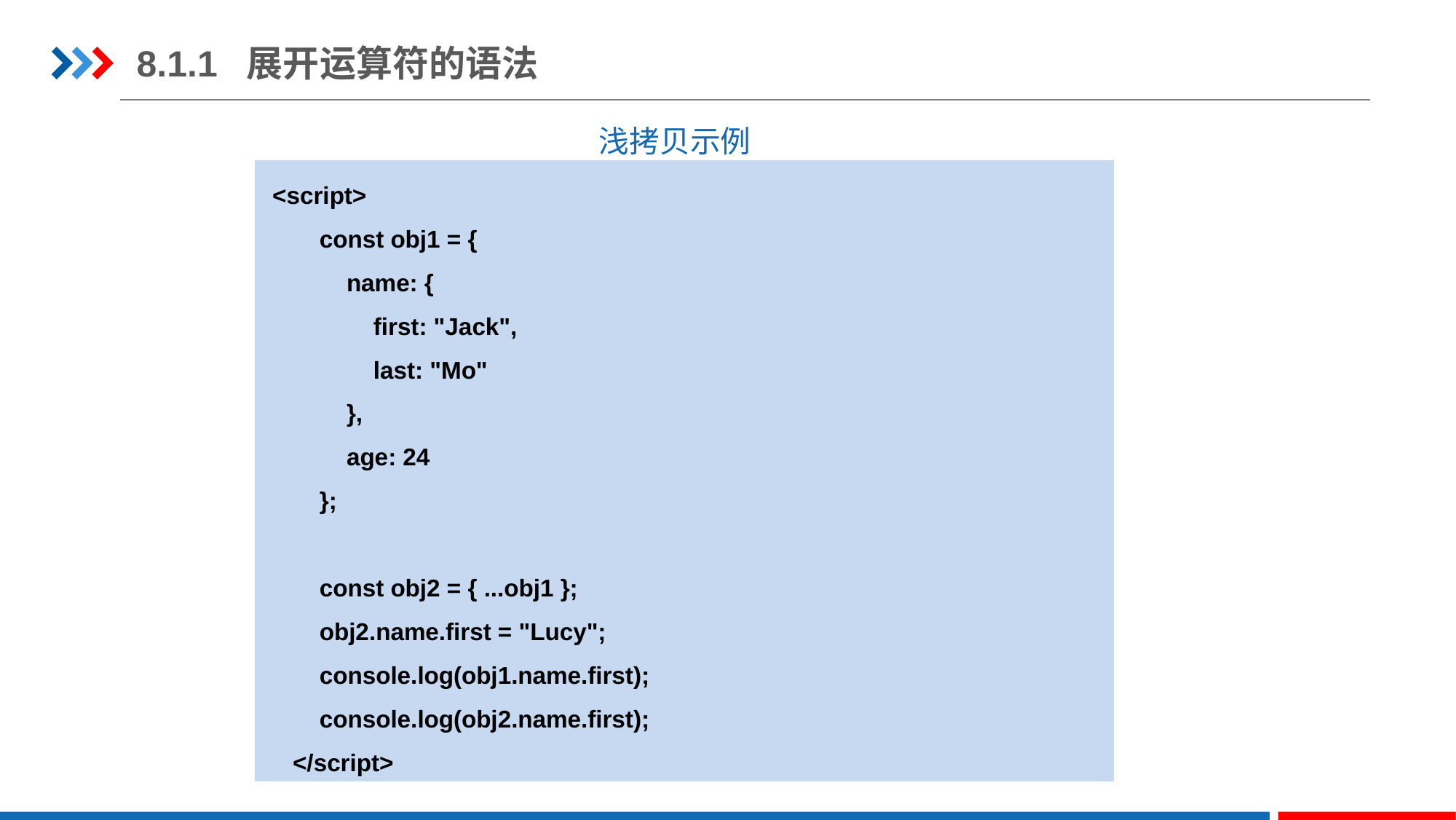

8.1.1  展开运算符的语法
	浅拷贝示例
 <script>
        const obj1 = {
            name: {
                first: "Jack",
                last: "Mo"
            },
            age: 24
        };

        const obj2 = { ...obj1 };
        obj2.name.first = "Lucy";
        console.log(obj1.name.first);
        console.log(obj2.name.first);
    </script>